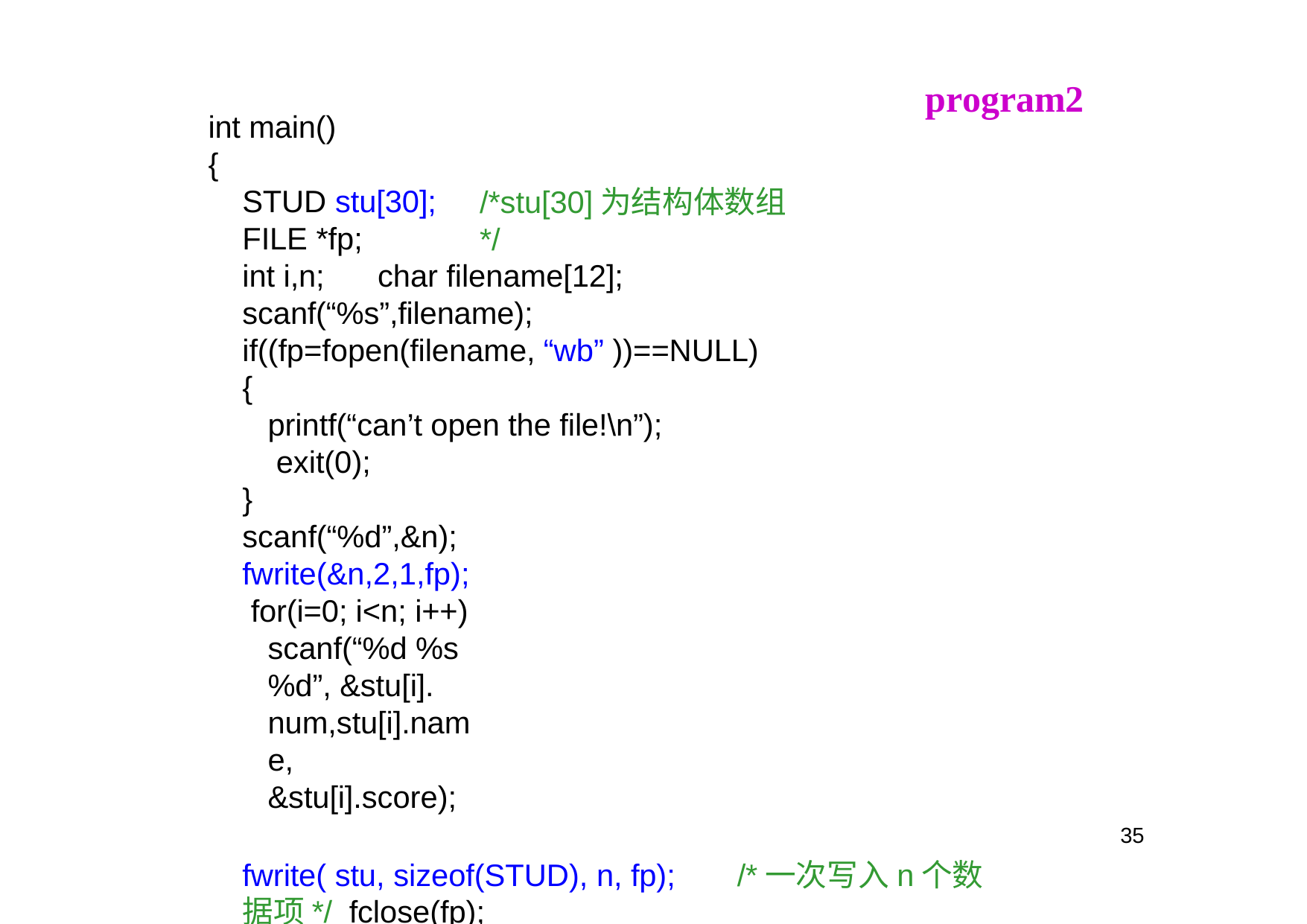

# program2
int main()
{
STUD stu[30];
FILE *fp;
/*stu[30]为结构体数组*/
int i,n;	char filename[12];  scanf(“%s”,filename);  if((fp=fopen(filename, “wb” ))==NULL)
{
printf(“can’t open the file!\n”);  exit(0);
}
scanf(“%d”,&n);
fwrite(&n,2,1,fp);  for(i=0; i<n; i++)
scanf(“%d %s %d”, &stu[i]. num,stu[i].name, &stu[i].score);

fwrite( stu, sizeof(STUD), n, fp);	/*一次写入n个数据项*/  fclose(fp);
}
35